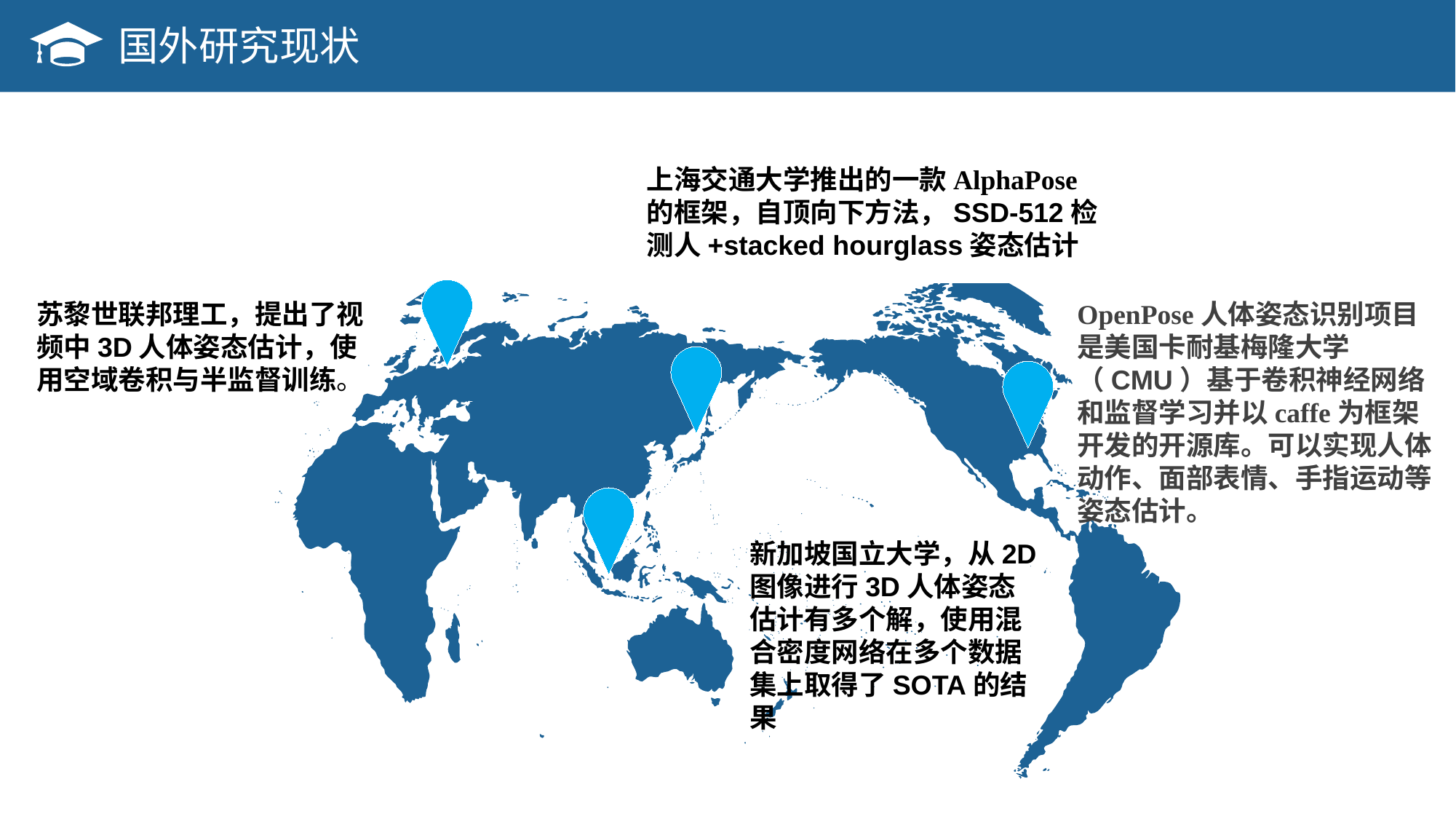

国外研究现状

上海交通大学推出的一款AlphaPose的框架，自顶向下方法，SSD-512检测人+stacked hourglass姿态估计

苏黎世联邦理工，提出了视频中3D人体姿态估计，使用空域卷积与半监督训练。
OpenPose人体姿态识别项目是美国卡耐基梅隆大学（CMU）基于卷积神经网络和监督学习并以caffe为框架开发的开源库。可以实现人体动作、面部表情、手指运动等姿态估计。

新加坡国立大学，从2D图像进行3D人体姿态估计有多个解，使用混合密度网络在多个数据集上取得了SOTA的结果